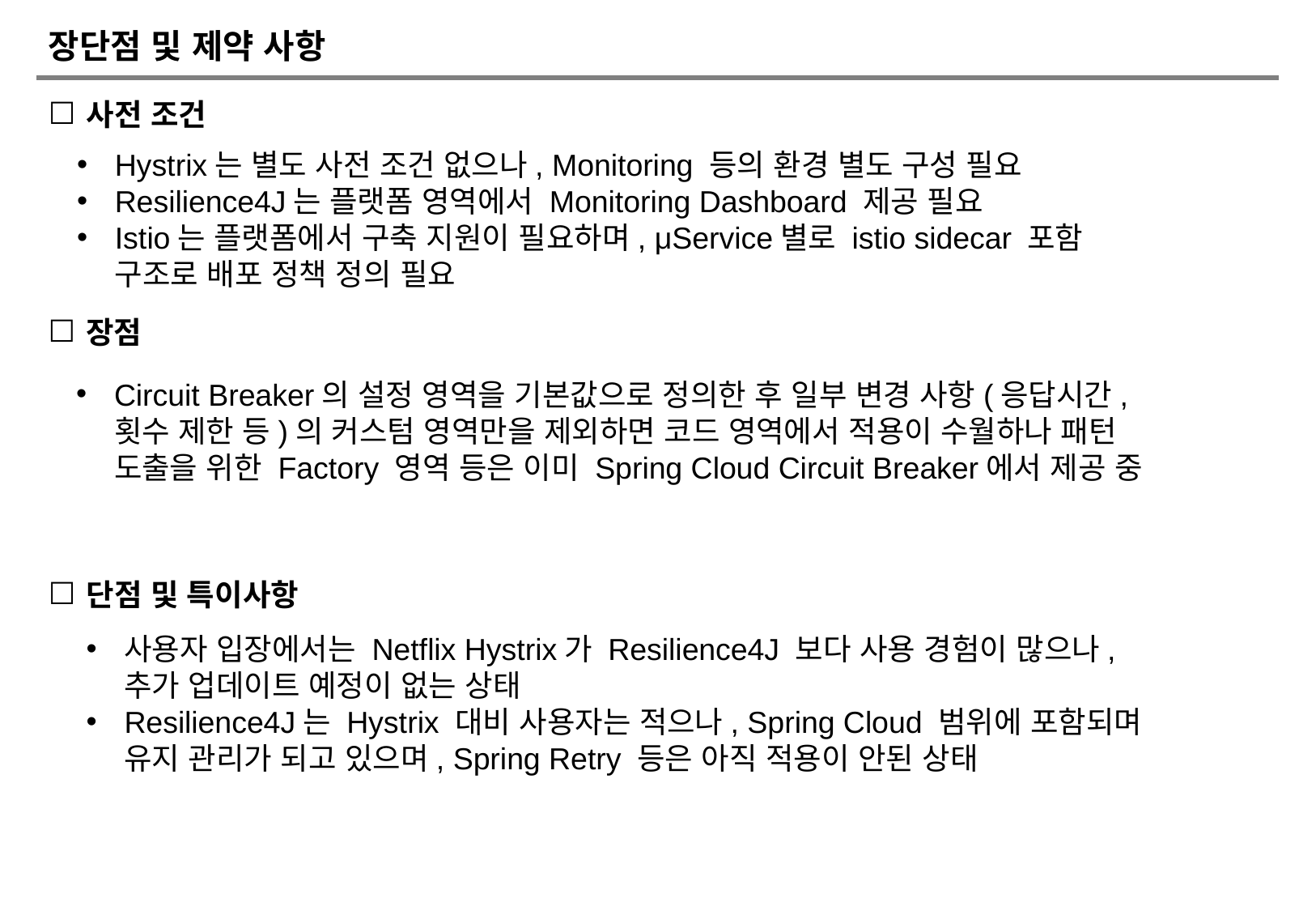

# 장단점 및 제약 사항
사전 조건
Hystrix는 별도 사전 조건 없으나, Monitoring 등의 환경 별도 구성 필요
Resilience4J는 플랫폼 영역에서 Monitoring Dashboard 제공 필요
Istio는 플랫폼에서 구축 지원이 필요하며, μService별로 istio sidecar 포함 구조로 배포 정책 정의 필요
장점
Circuit Breaker의 설정 영역을 기본값으로 정의한 후 일부 변경 사항(응답시간, 횟수 제한 등)의 커스텀 영역만을 제외하면 코드 영역에서 적용이 수월하나 패턴 도출을 위한 Factory 영역 등은 이미 Spring Cloud Circuit Breaker에서 제공 중
단점 및 특이사항
사용자 입장에서는 Netflix Hystrix가 Resilience4J 보다 사용 경험이 많으나, 추가 업데이트 예정이 없는 상태
Resilience4J는 Hystrix 대비 사용자는 적으나, Spring Cloud 범위에 포함되며 유지 관리가 되고 있으며, Spring Retry 등은 아직 적용이 안된 상태